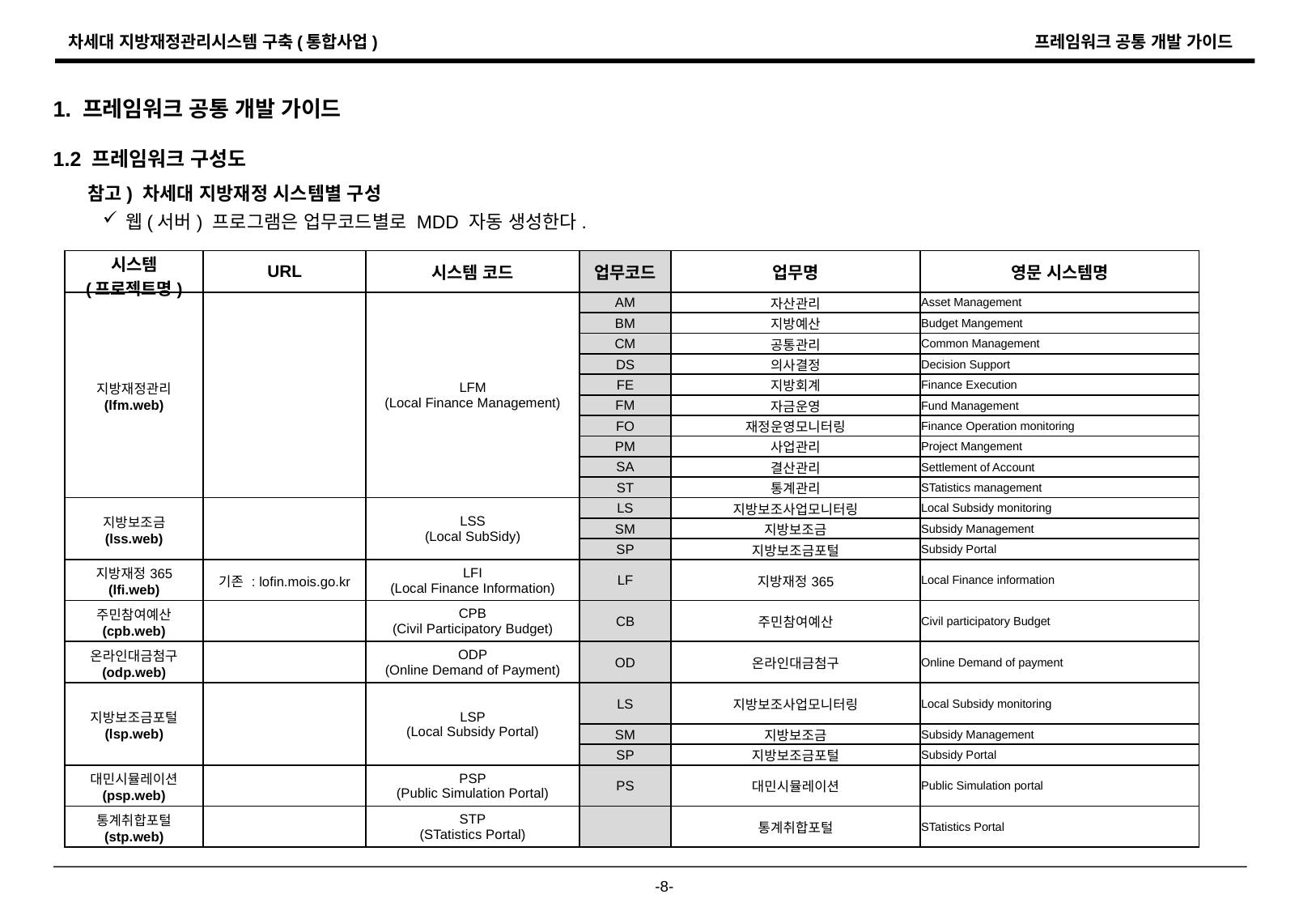

1. 프레임워크 공통 개발 가이드
1.2 프레임워크 구성도
참고) 차세대 지방재정 시스템별 구성
웹(서버) 프로그램은 업무코드별로 MDD 자동 생성한다.
| 시스템 (프로젝트명) | URL | 시스템 코드 | 업무코드 | 업무명 | 영문 시스템명 |
| --- | --- | --- | --- | --- | --- |
| 지방재정관리 (lfm.web) |  | LFM (Local Finance Management) | AM | 자산관리 | Asset Management |
|  |  |  | BM | 지방예산 | Budget Mangement |
|  |  |  | CM | 공통관리 | Common Management |
|  |  |  | DS | 의사결정 | Decision Support |
|  |  |  | FE | 지방회계 | Finance Execution |
|  |  |  | FM | 자금운영 | Fund Management |
|  |  |  | FO | 재정운영모니터링 | Finance Operation monitoring |
|  |  |  | PM | 사업관리 | Project Mangement |
|  |  |  | SA | 결산관리 | Settlement of Account |
|  |  |  | ST | 통계관리 | STatistics management |
| 지방보조금 (lss.web) |  | LSS (Local SubSidy) | LS | 지방보조사업모니터링 | Local Subsidy monitoring |
|  |  |  | SM | 지방보조금 | Subsidy Management |
|  |  |  | SP | 지방보조금포털 | Subsidy Portal |
| 지방재정365 (lfi.web) | 기존 : lofin.mois.go.kr | LFI (Local Finance Information) | LF | 지방재정365 | Local Finance information |
| 주민참여예산 (cpb.web) |  | CPB (Civil Participatory Budget) | CB | 주민참여예산 | Civil participatory Budget |
| 온라인대금첨구 (odp.web) |  | ODP (Online Demand of Payment) | OD | 온라인대금첨구 | Online Demand of payment |
| 지방보조금포털 (lsp.web) |  | LSP (Local Subsidy Portal) | LS | 지방보조사업모니터링 | Local Subsidy monitoring |
|  |  |  | SM | 지방보조금 | Subsidy Management |
|  |  |  | SP | 지방보조금포털 | Subsidy Portal |
| 대민시뮬레이션 (psp.web) |  | PSP (Public Simulation Portal) | PS | 대민시뮬레이션 | Public Simulation portal |
| 통계취합포털 (stp.web) |  | STP (STatistics Portal) |  | 통계취합포털 | STatistics Portal |